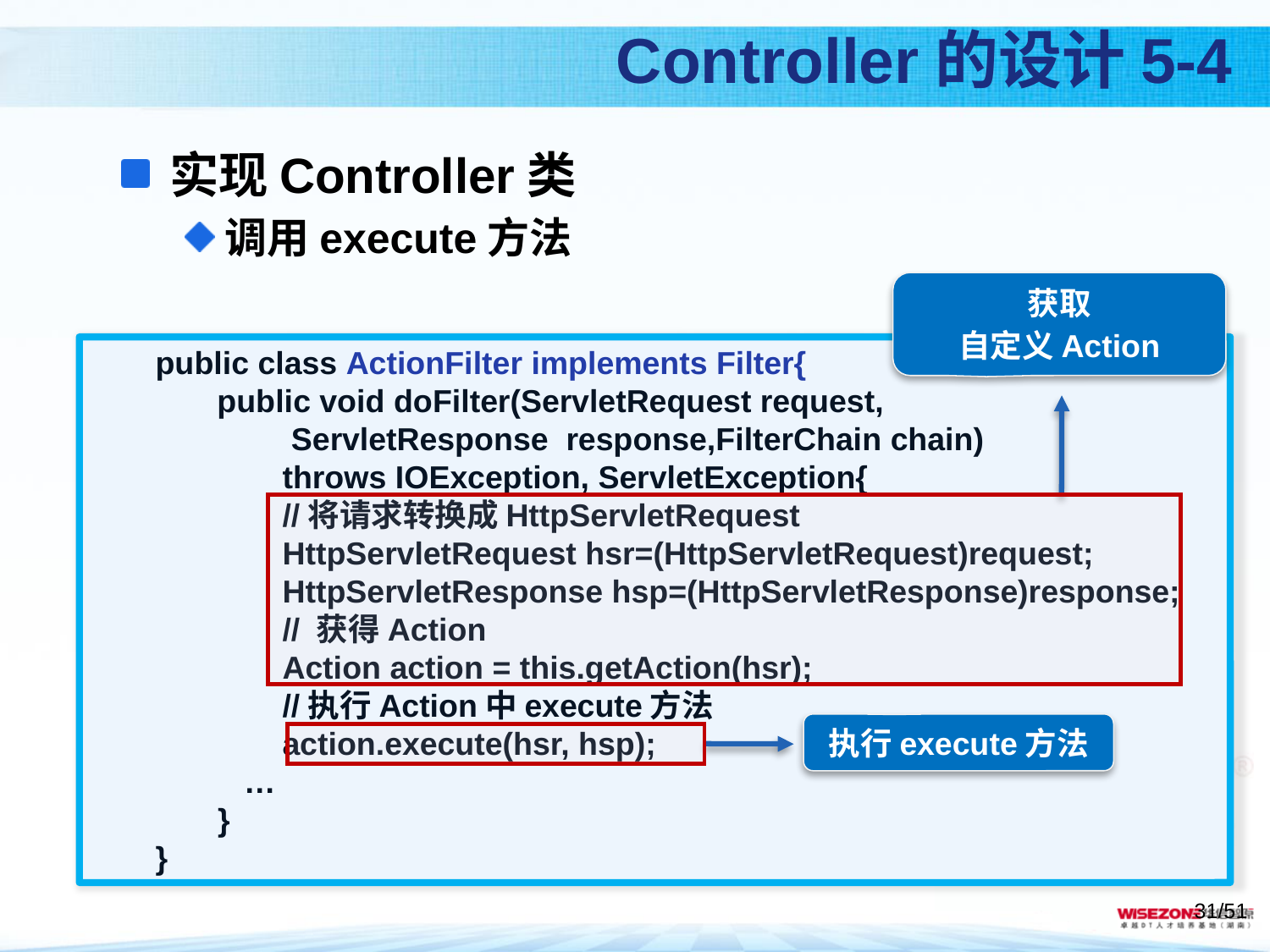

# Controller的设计5-4
实现Controller类
调用execute方法

获取
自定义Action
public class ActionFilter implements Filter{
	public void doFilter(ServletRequest request,
		 ServletResponse  response,FilterChain chain)
		throws IOException, ServletException{
		//将请求转换成HttpServletRequest
		HttpServletRequest hsr=(HttpServletRequest)request;
		HttpServletResponse hsp=(HttpServletResponse)response;
		// 获得Action
		Action action = this.getAction(hsr);
		//执行Action中execute方法
 		action.execute(hsr, hsp);
          …
       }
}

执行execute方法

31/51